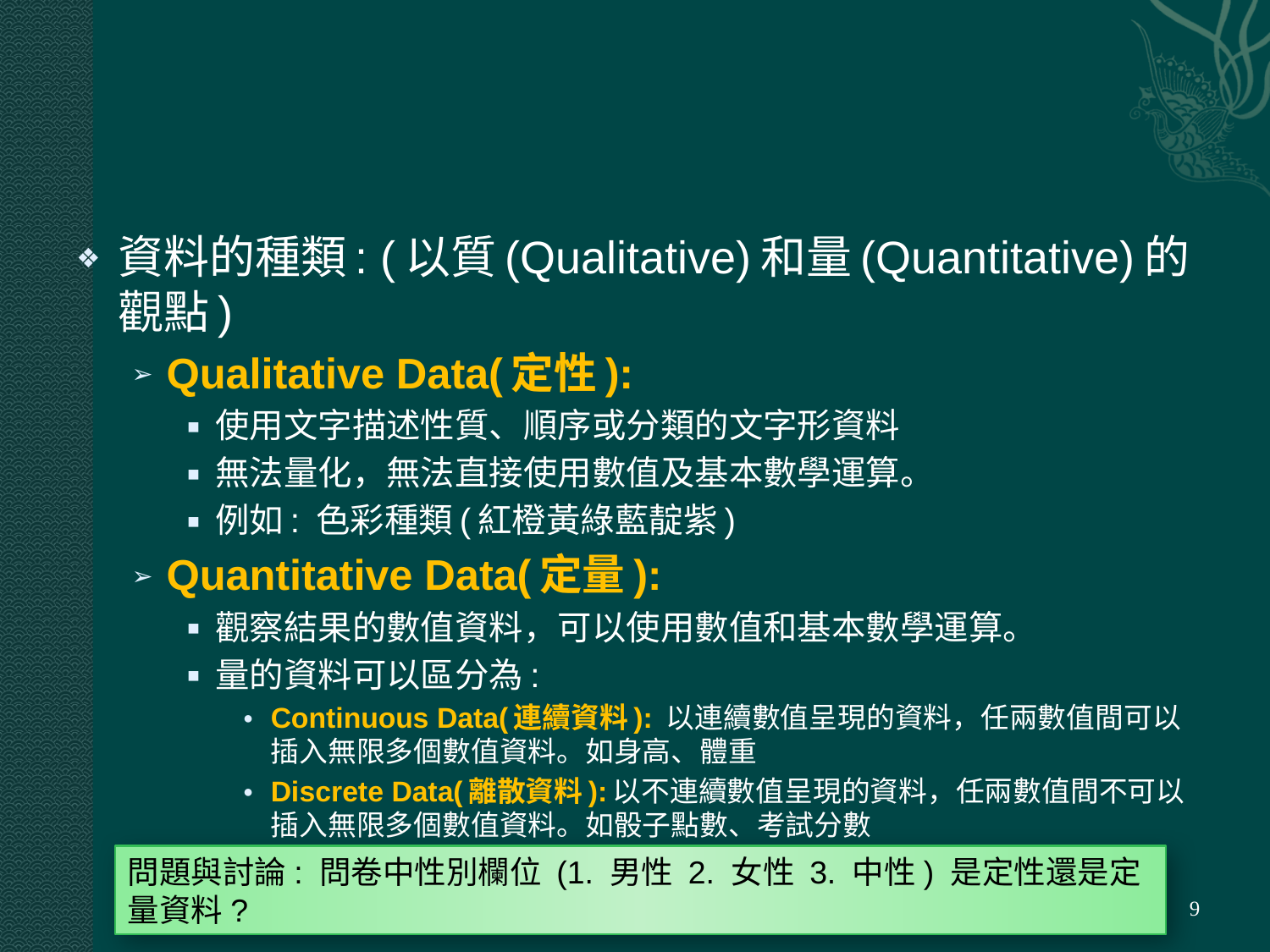

#
資料的種類: (以質(Qualitative)和量(Quantitative)的觀點)
Qualitative Data(定性):
使用文字描述性質、順序或分類的文字形資料
無法量化，無法直接使用數值及基本數學運算。
例如: 色彩種類(紅橙黃綠藍靛紫)
Quantitative Data(定量):
觀察結果的數值資料，可以使用數值和基本數學運算。
量的資料可以區分為:
Continuous Data(連續資料): 以連續數值呈現的資料，任兩數值間可以插入無限多個數值資料。如身高、體重
Discrete Data(離散資料):以不連續數值呈現的資料，任兩數值間不可以插入無限多個數值資料。如骰子點數、考試分數
問題與討論: 問卷中性別欄位 (1. 男性 2. 女性 3. 中性) 是定性還是定量資料?
9